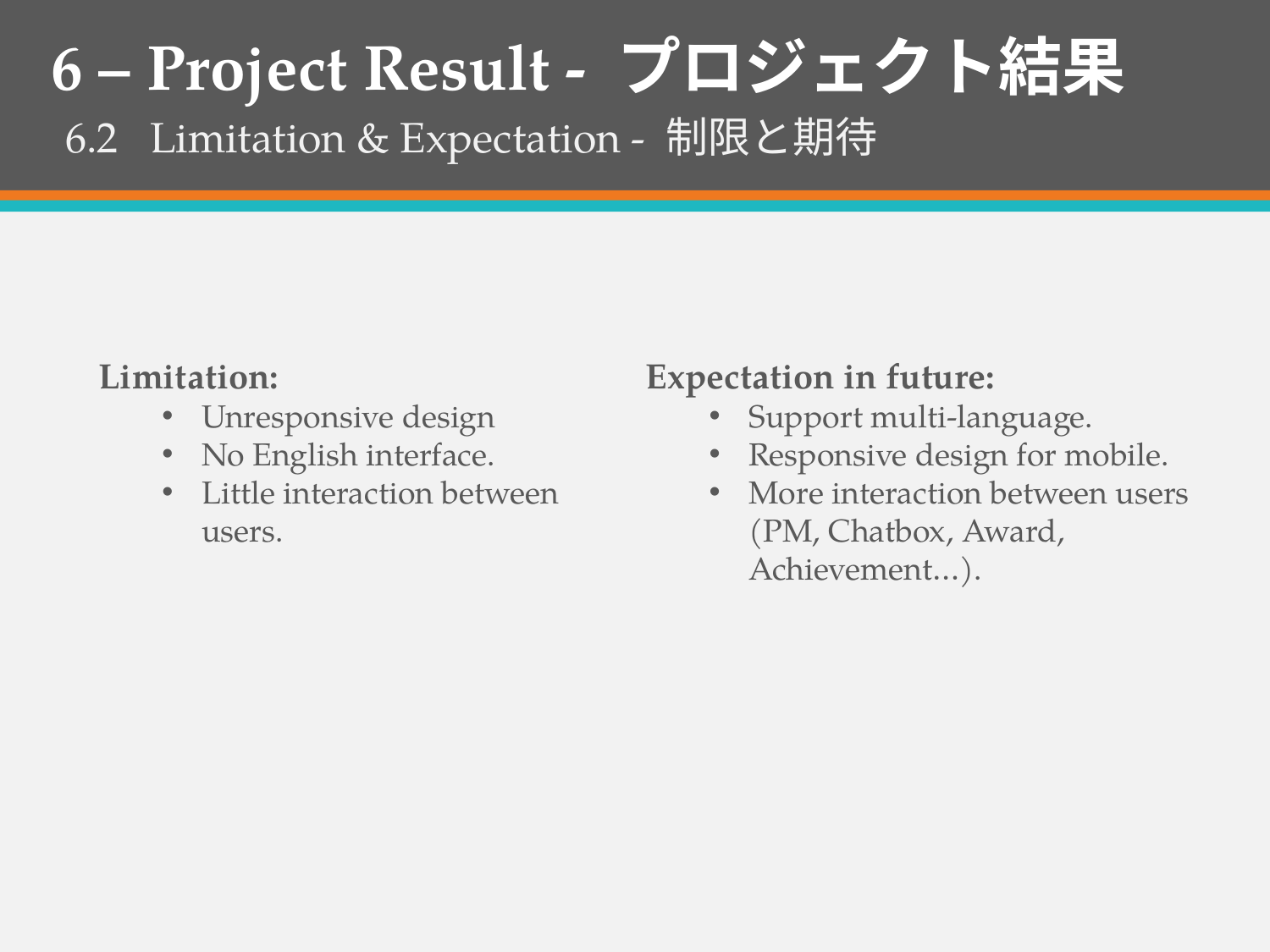

6 – Project Result - プロジェクト結果
6.2   Limitation & Expectation - 制限と期待
Limitation:
Unresponsive design
No English interface.
Little interaction between users.

Expectation in future:
Support multi-language.
Responsive design for mobile.
More interaction between users (PM, Chatbox, Award, Achievement…).